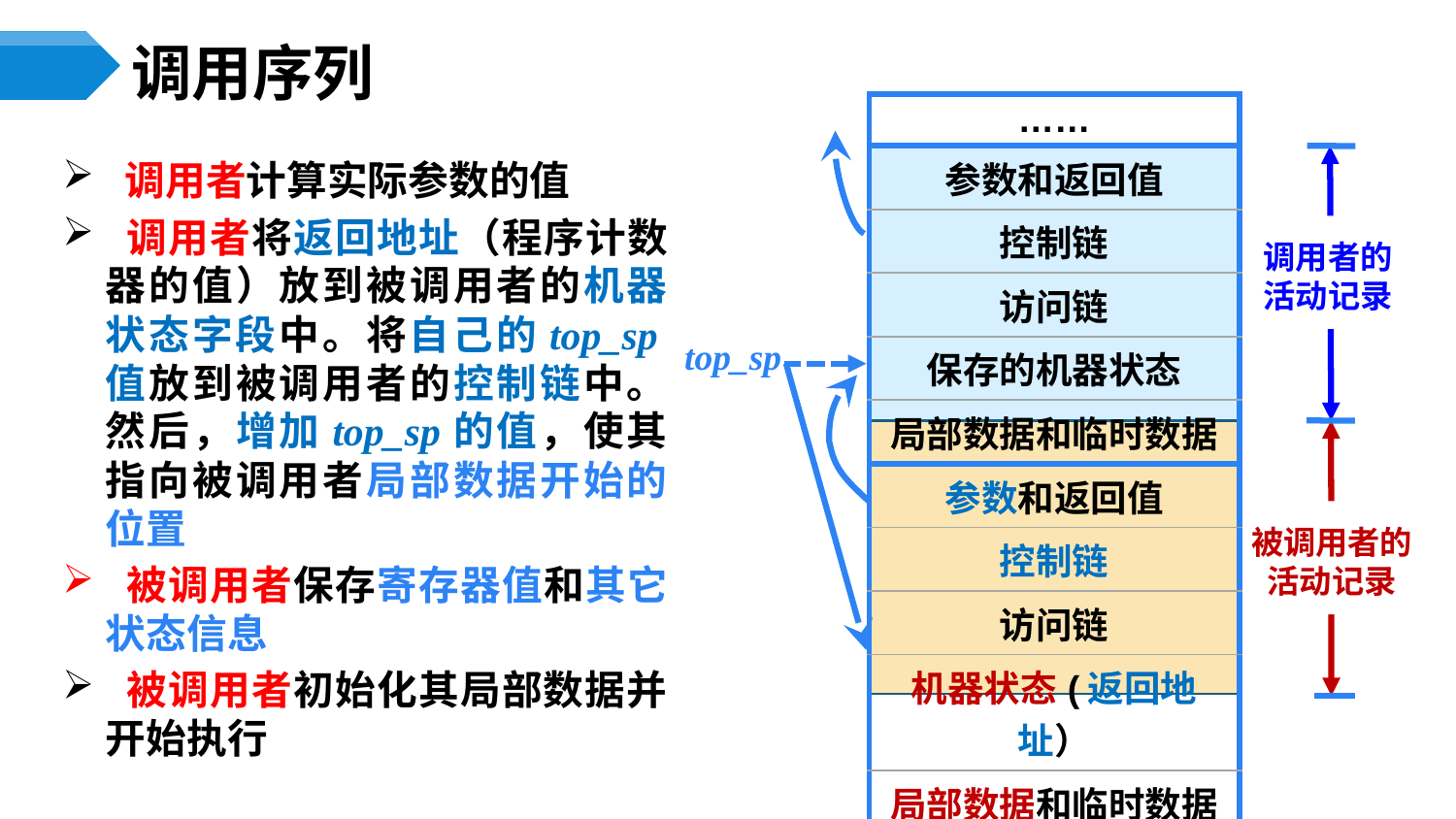

# 调用序列
| …… |
| --- |
| 参数和返回值 |
| 控制链 |
| 访问链 |
| 保存的机器状态 |
| 局部数据和临时数据 |
| 参数和返回值 |
| 控制链 |
| 访问链 |
| 机器状态(返回地址） |
| 局部数据和临时数据 |
| …… |

 调用者计算实际参数的值
 调用者将返回地址（程序计数器的值）放到被调用者的机器状态字段中。将自己的top_sp值放到被调用者的控制链中。然后，增加top_sp的值，使其指向被调用者局部数据开始的位置
 被调用者保存寄存器值和其它状态信息
 被调用者初始化其局部数据并开始执行
调用者的活动记录
top_sp

被调用者的活动记录